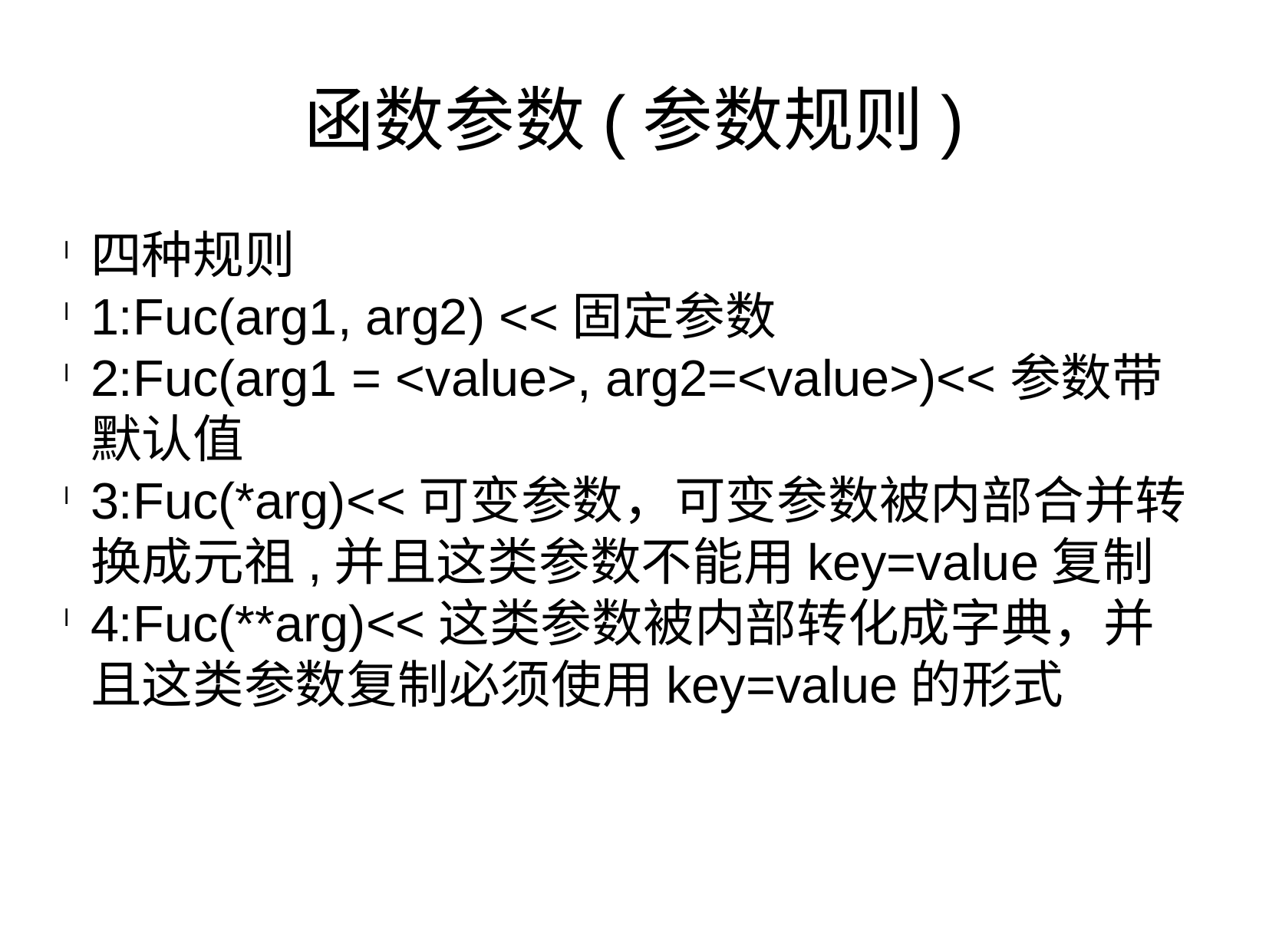

函数参数(参数规则)
四种规则
1:Fuc(arg1, arg2) <<固定参数
2:Fuc(arg1 = <value>, arg2=<value>)<<参数带默认值
3:Fuc(*arg)<<可变参数，可变参数被内部合并转换成元祖,并且这类参数不能用key=value复制
4:Fuc(**arg)<<这类参数被内部转化成字典，并且这类参数复制必须使用key=value的形式